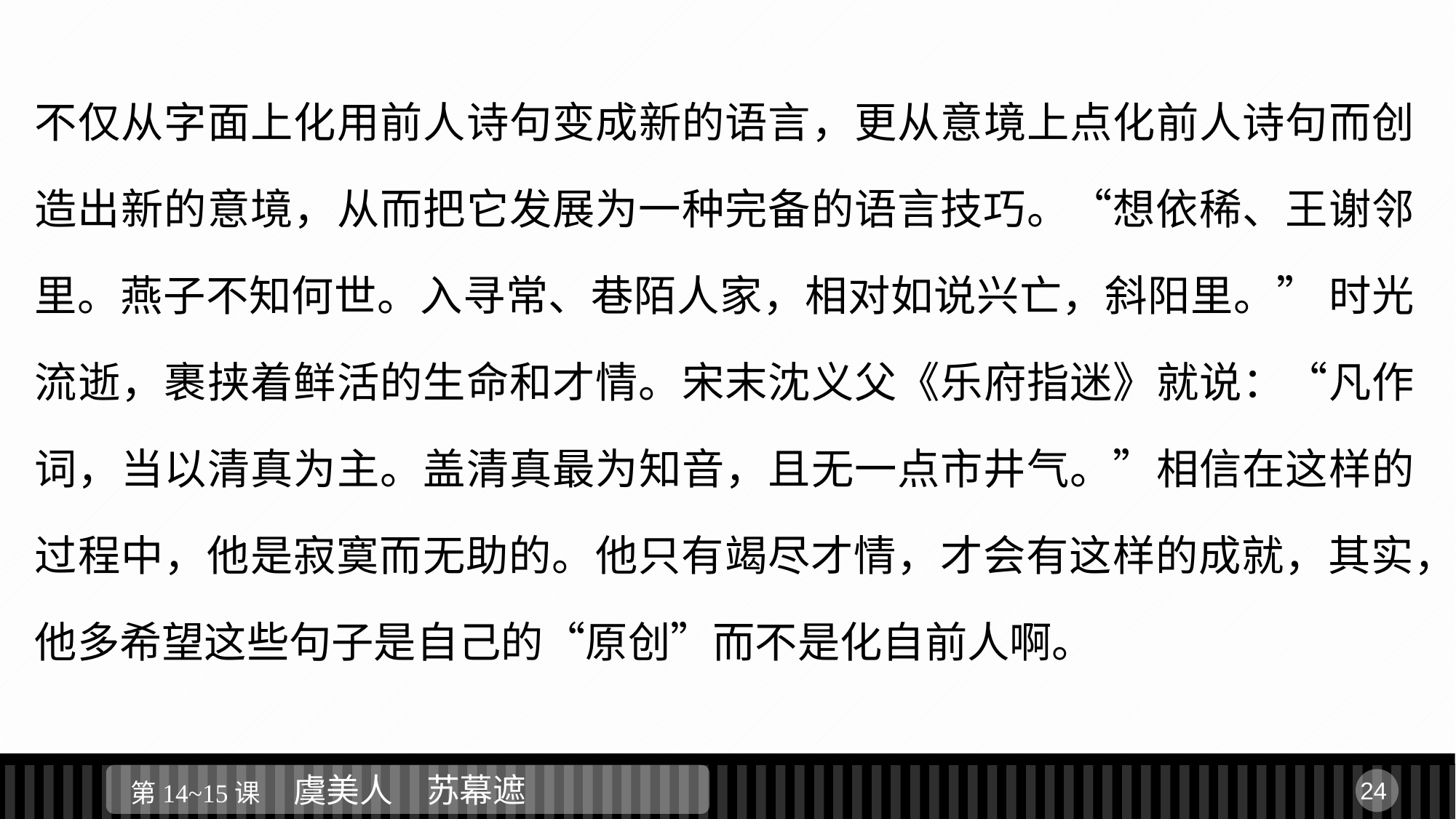

不仅从字面上化用前人诗句变成新的语言，更从意境上点化前人诗句而创造出新的意境，从而把它发展为一种完备的语言技巧。“想依稀、王谢邻里。燕子不知何世。入寻常、巷陌人家，相对如说兴亡，斜阳里。” 时光流逝，裹挟着鲜活的生命和才情。宋末沈义父《乐府指迷》就说：“凡作词，当以清真为主。盖清真最为知音，且无一点市井气。”相信在这样的过程中，他是寂寞而无助的。他只有竭尽才情，才会有这样的成就，其实，他多希望这些句子是自己的“原创”而不是化自前人啊。